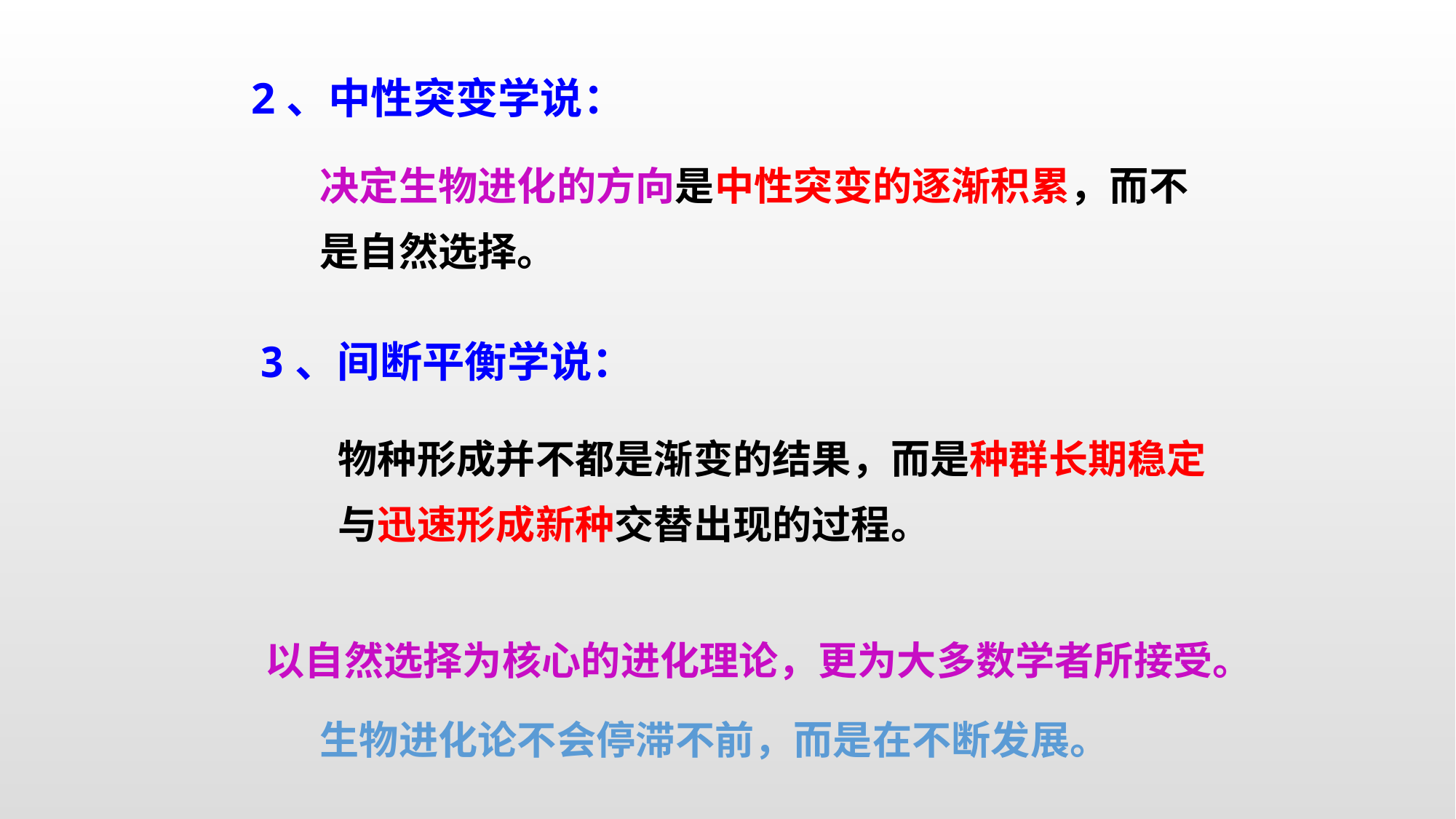

2、中性突变学说：
决定生物进化的方向是中性突变的逐渐积累，而不是自然选择。
3、间断平衡学说：
物种形成并不都是渐变的结果，而是种群长期稳定与迅速形成新种交替出现的过程。
以自然选择为核心的进化理论，更为大多数学者所接受。
生物进化论不会停滞不前，而是在不断发展。